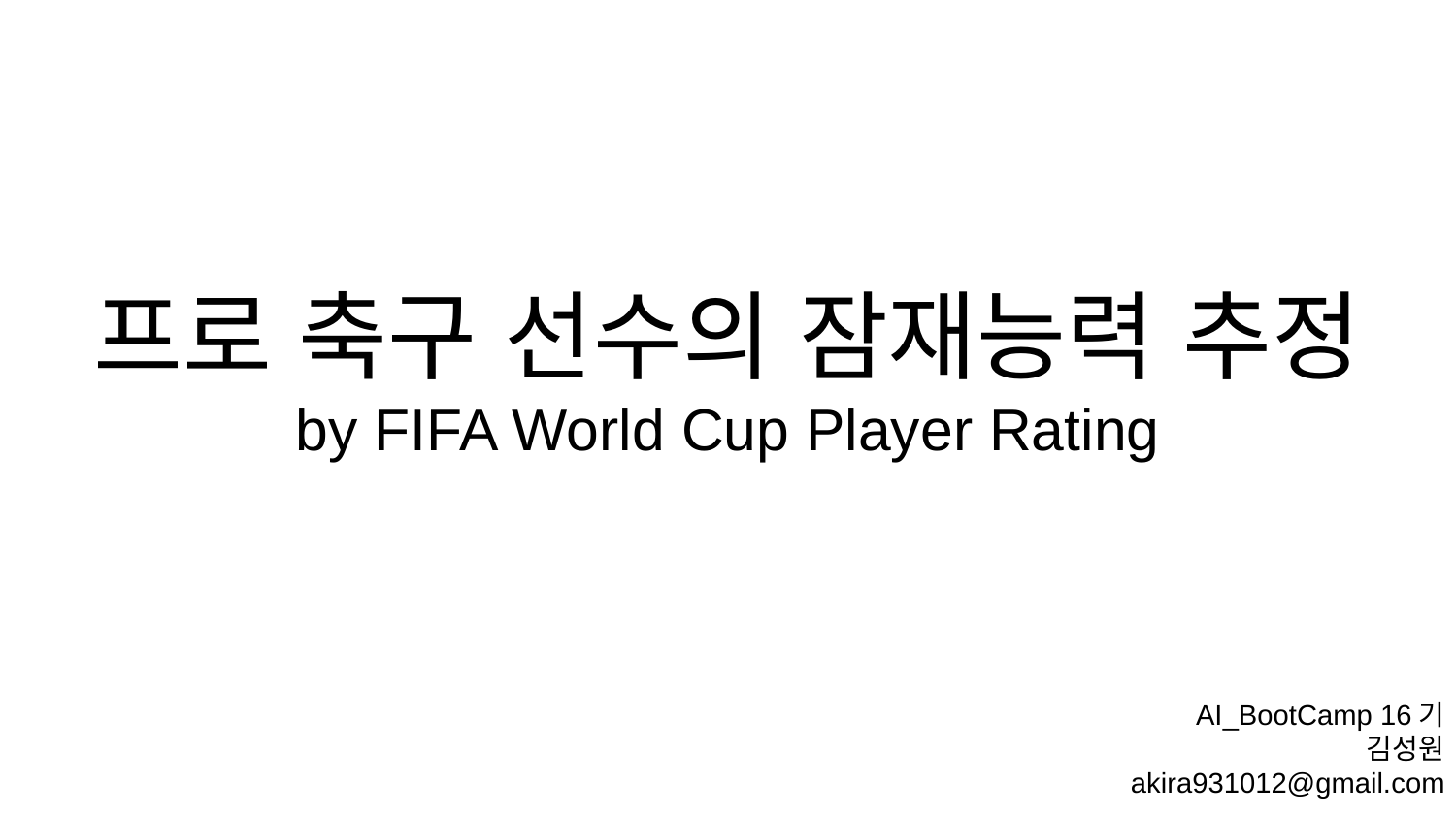

# 프로 축구 선수의 잠재능력 추정
by FIFA World Cup Player Rating
AI_BootCamp 16기
김성원
akira931012@gmail.com